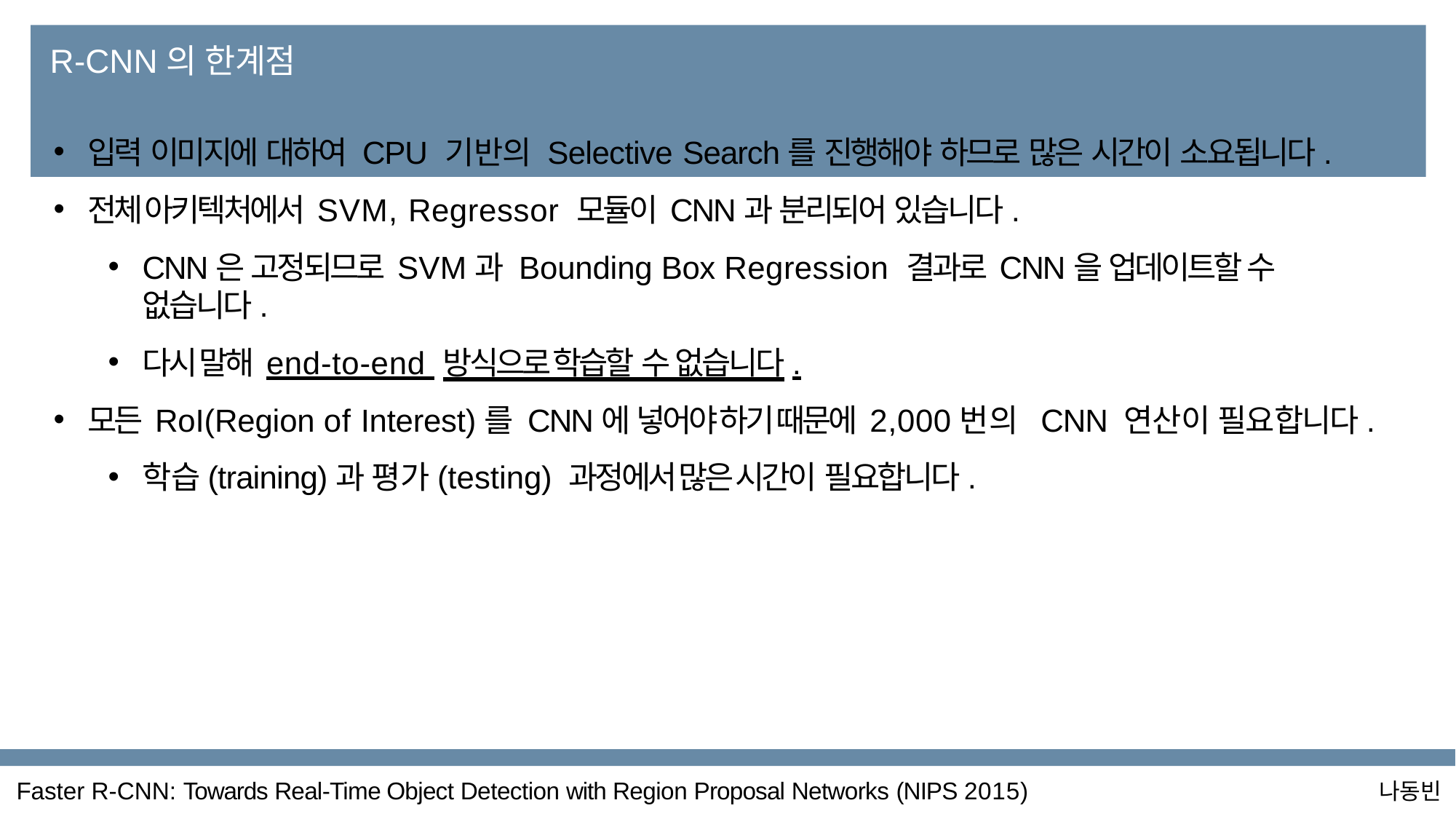

# R-CNN의 한계점
입력 이미지에 대하여 CPU 기반의 Selective Search를 진행해야 하므로 많은 시간이 소요됩니다.
전체 아키텍처에서 SVM, Regressor 모듈이 CNN과 분리되어 있습니다.
CNN은 고정되므로 SVM과 Bounding Box Regression 결과로 CNN을 업데이트할 수 없습니다.
다시 말해 end-to-end 방식으로 학습할 수 없습니다.
모든 RoI(Region of Interest)를 CNN에 넣어야 하기 때문에 2,000번의 CNN 연산이 필요합니다.
학습(training)과 평가(testing) 과정에서 많은 시간이 필요합니다.

Faster R-CNN: Towards Real-Time Object Detection with Region Proposal Networks (NIPS 2015)
나동빈